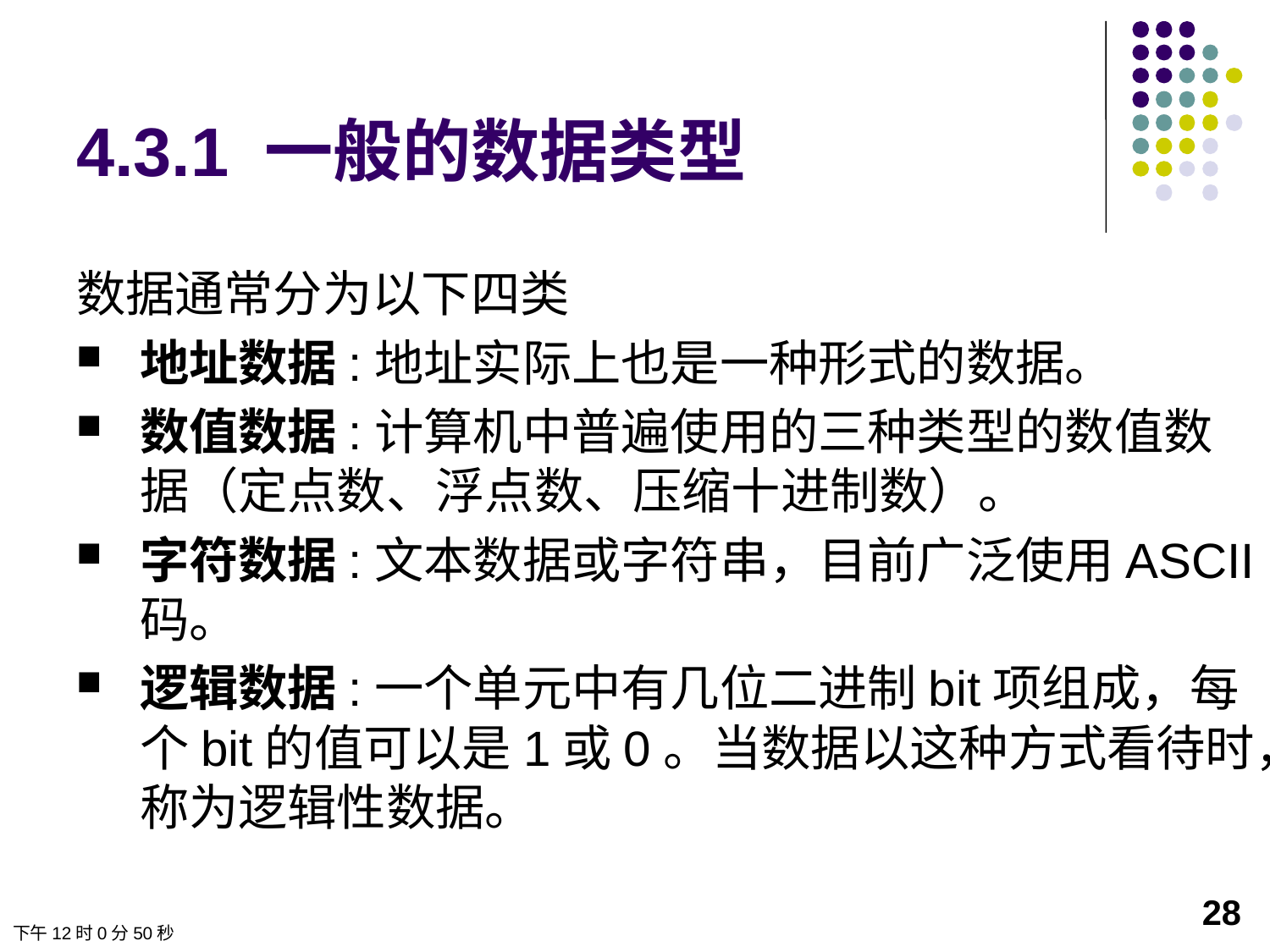

# 4.3.1 一般的数据类型
数据通常分为以下四类
地址数据:地址实际上也是一种形式的数据。
数值数据:计算机中普遍使用的三种类型的数值数据（定点数、浮点数、压缩十进制数）。
字符数据:文本数据或字符串，目前广泛使用ASCII码。
逻辑数据:一个单元中有几位二进制bit项组成，每个bit的值可以是1或0。当数据以这种方式看待时，称为逻辑性数据。
28
下午12时0分50秒